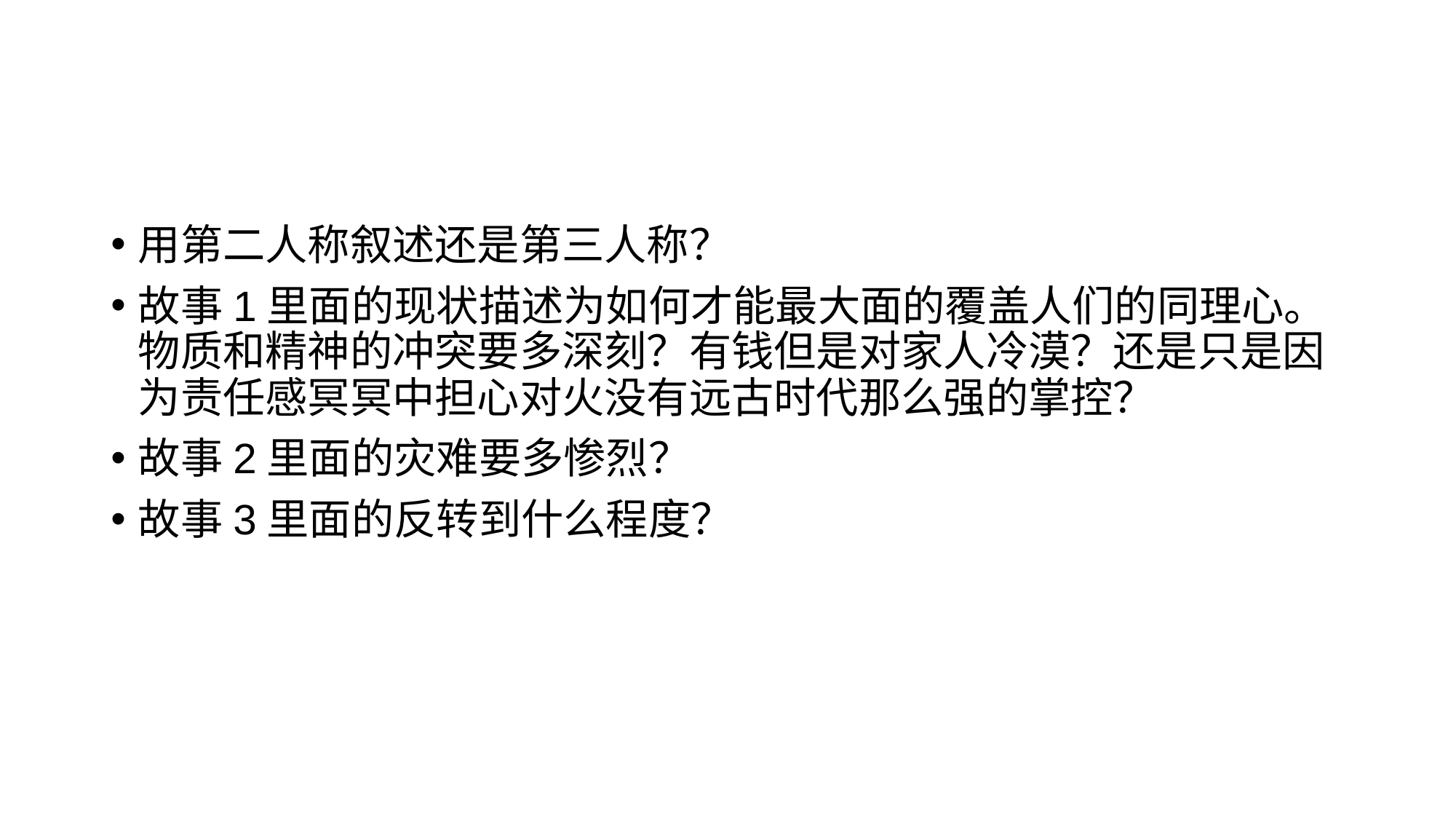

#
用第二人称叙述还是第三人称？
故事1里面的现状描述为如何才能最大面的覆盖人们的同理心。物质和精神的冲突要多深刻？有钱但是对家人冷漠？还是只是因为责任感冥冥中担心对火没有远古时代那么强的掌控？
故事2里面的灾难要多惨烈？
故事3里面的反转到什么程度？